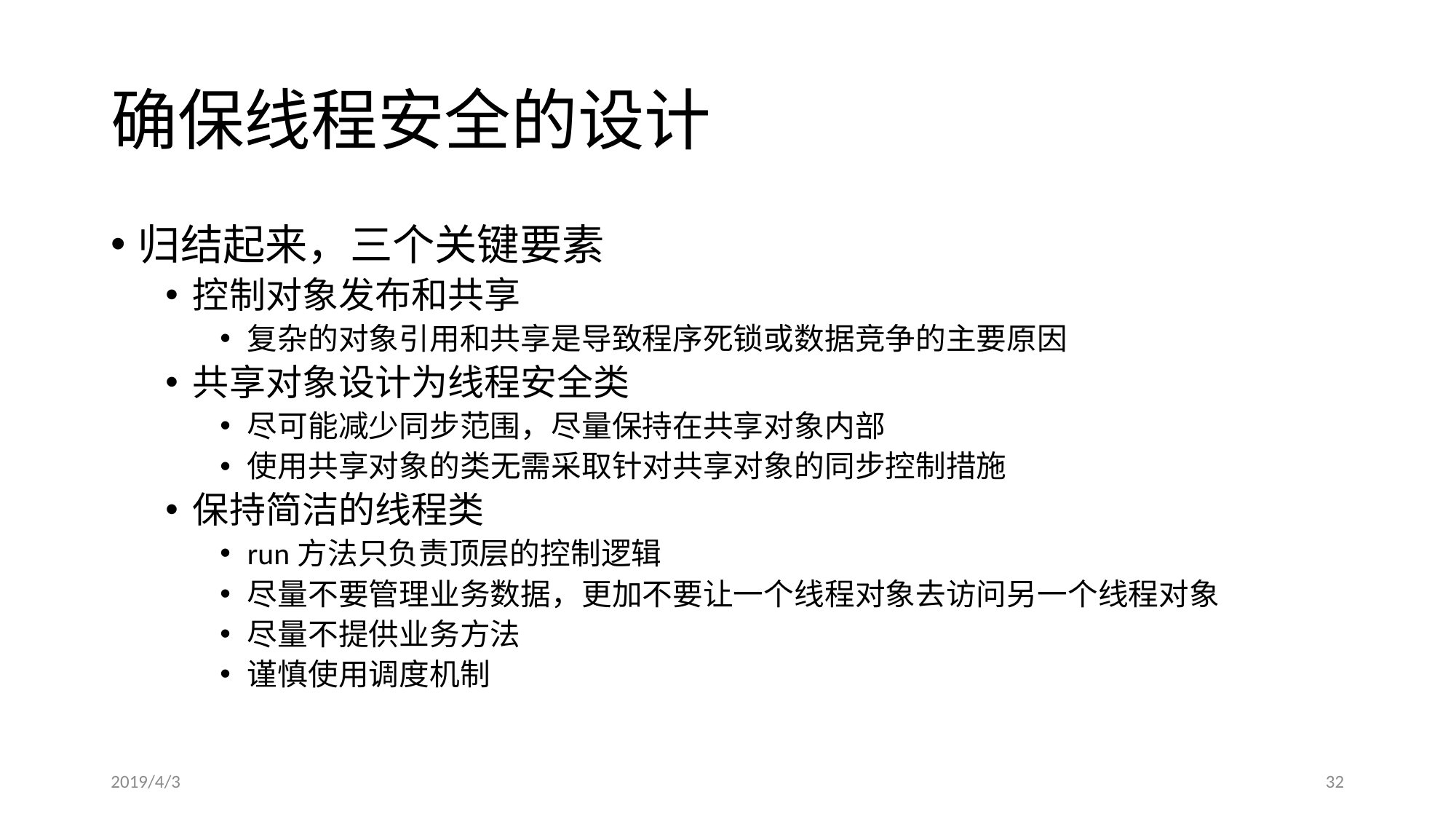

# 确保线程安全的设计
归结起来，三个关键要素
控制对象发布和共享
复杂的对象引用和共享是导致程序死锁或数据竞争的主要原因
共享对象设计为线程安全类
尽可能减少同步范围，尽量保持在共享对象内部
使用共享对象的类无需采取针对共享对象的同步控制措施
保持简洁的线程类
run方法只负责顶层的控制逻辑
尽量不要管理业务数据，更加不要让一个线程对象去访问另一个线程对象
尽量不提供业务方法
谨慎使用调度机制
2019/4/3
32